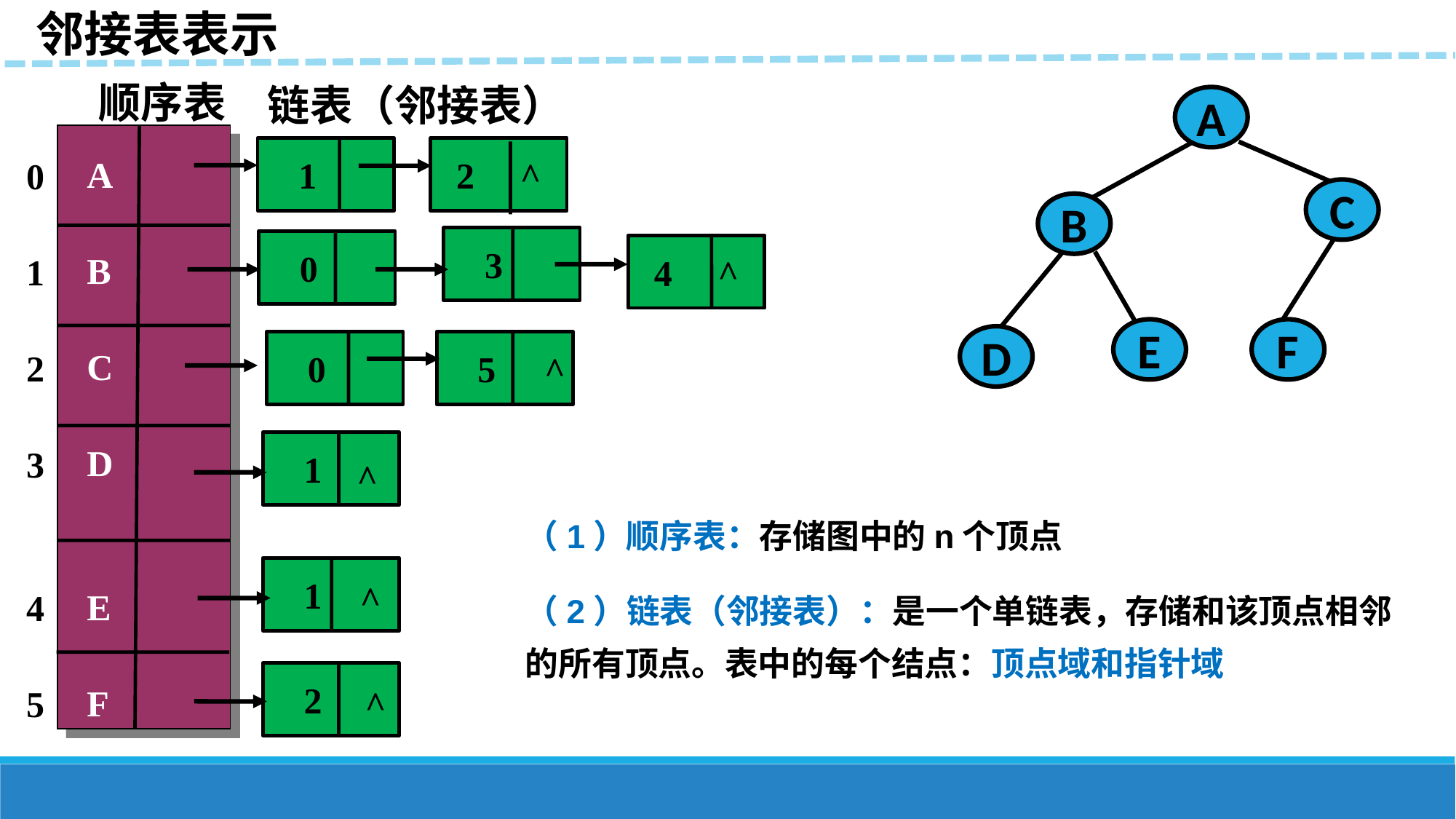

邻接表表示
顺序表
链表（邻接表）
A

1

2     ^

A

B

C

D

E

F
0

1

2

3

4

5

3

0

4     ^

0

5

^

1

^

1

^

2
^

C
B

E
F
D
（1）顺序表：存储图中的n个顶点
（2）链表（邻接表）：是一个单链表，存储和该顶点相邻的所有顶点。表中的每个结点：顶点域和指针域